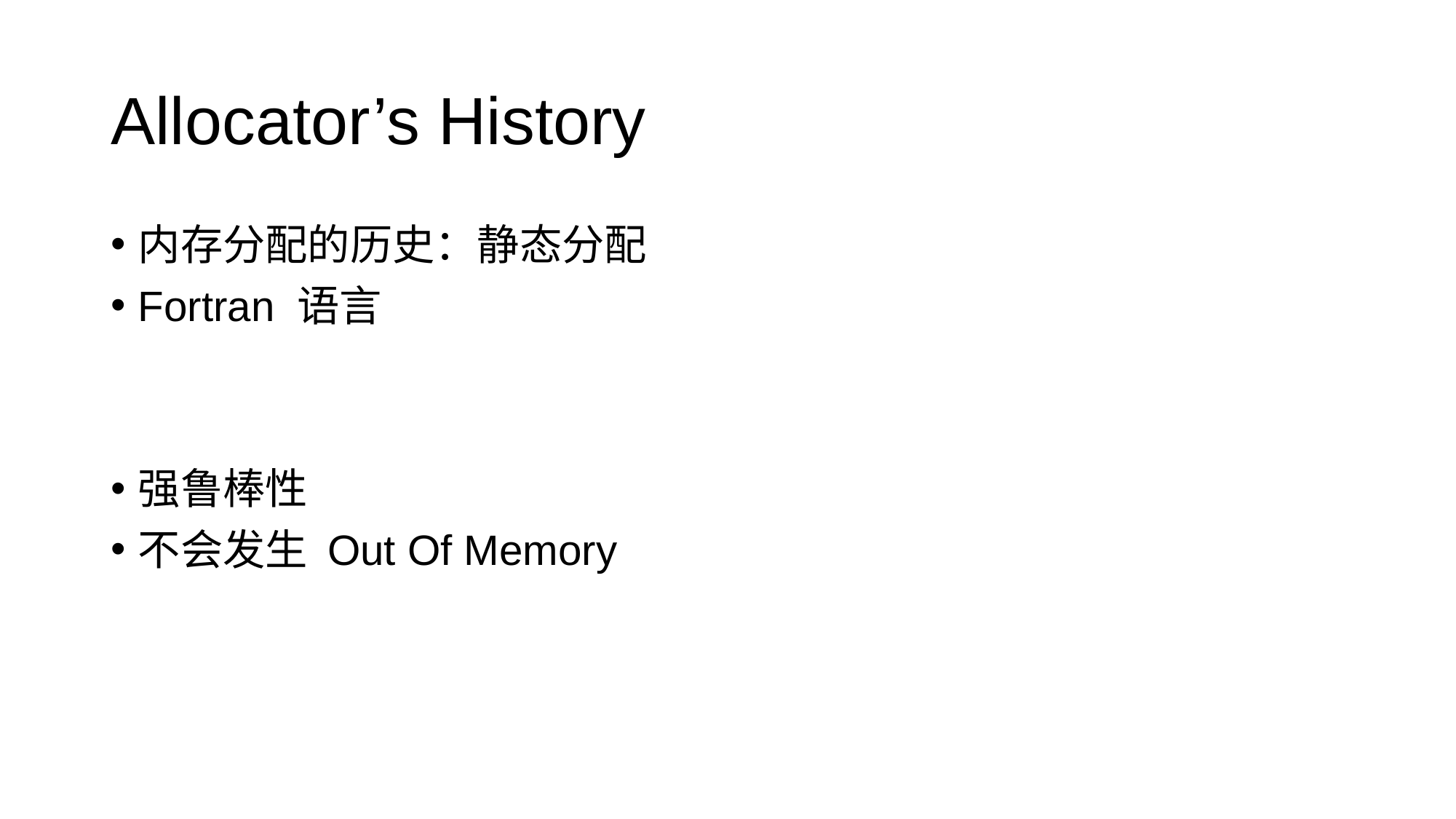

# Allocator’s History
内存分配的历史：静态分配
Fortran 语言

强鲁棒性
不会发生 Out Of Memory